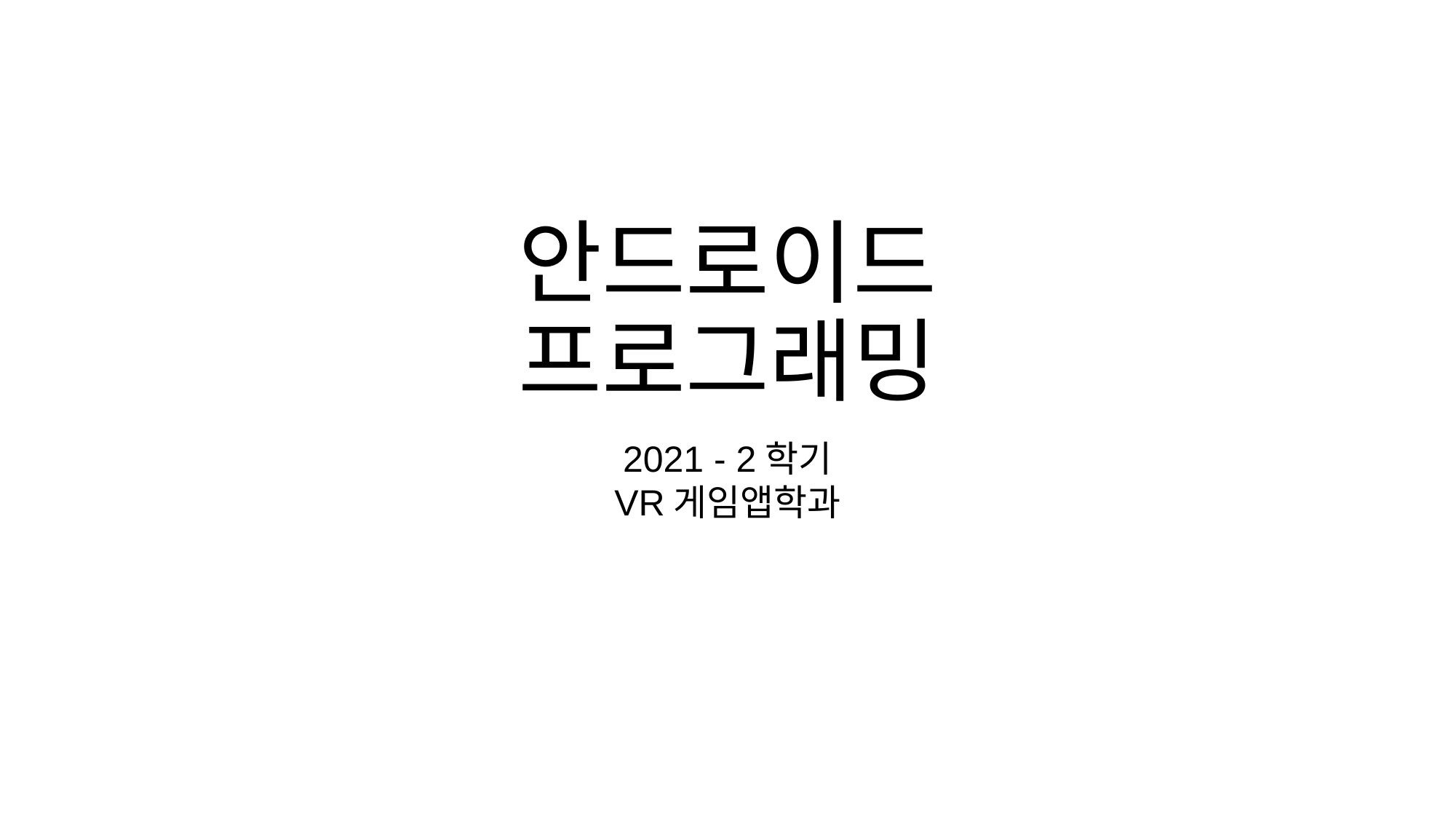

# 안드로이드 프로그래밍
2021 - 2학기
VR게임앱학과